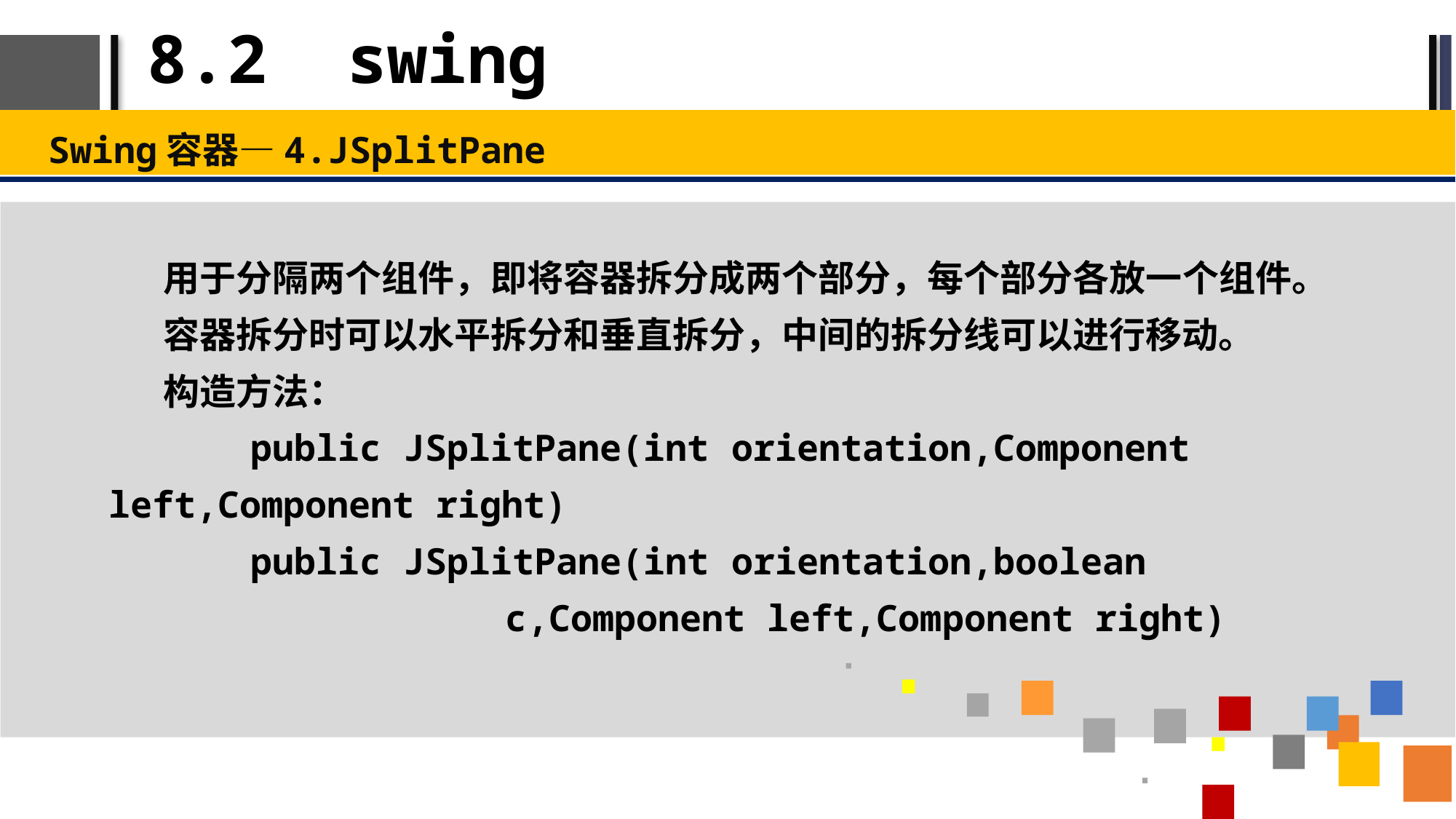

# 8.2  swing

Swing容器—4.JSplitPane

用于分隔两个组件，即将容器拆分成两个部分，每个部分各放一个组件。
容器拆分时可以水平拆分和垂直拆分，中间的拆分线可以进行移动。
构造方法：
    public JSplitPane(int orientation,Component left,Component right)
    public JSplitPane(int orientation,boolean c,Component left,Component right)